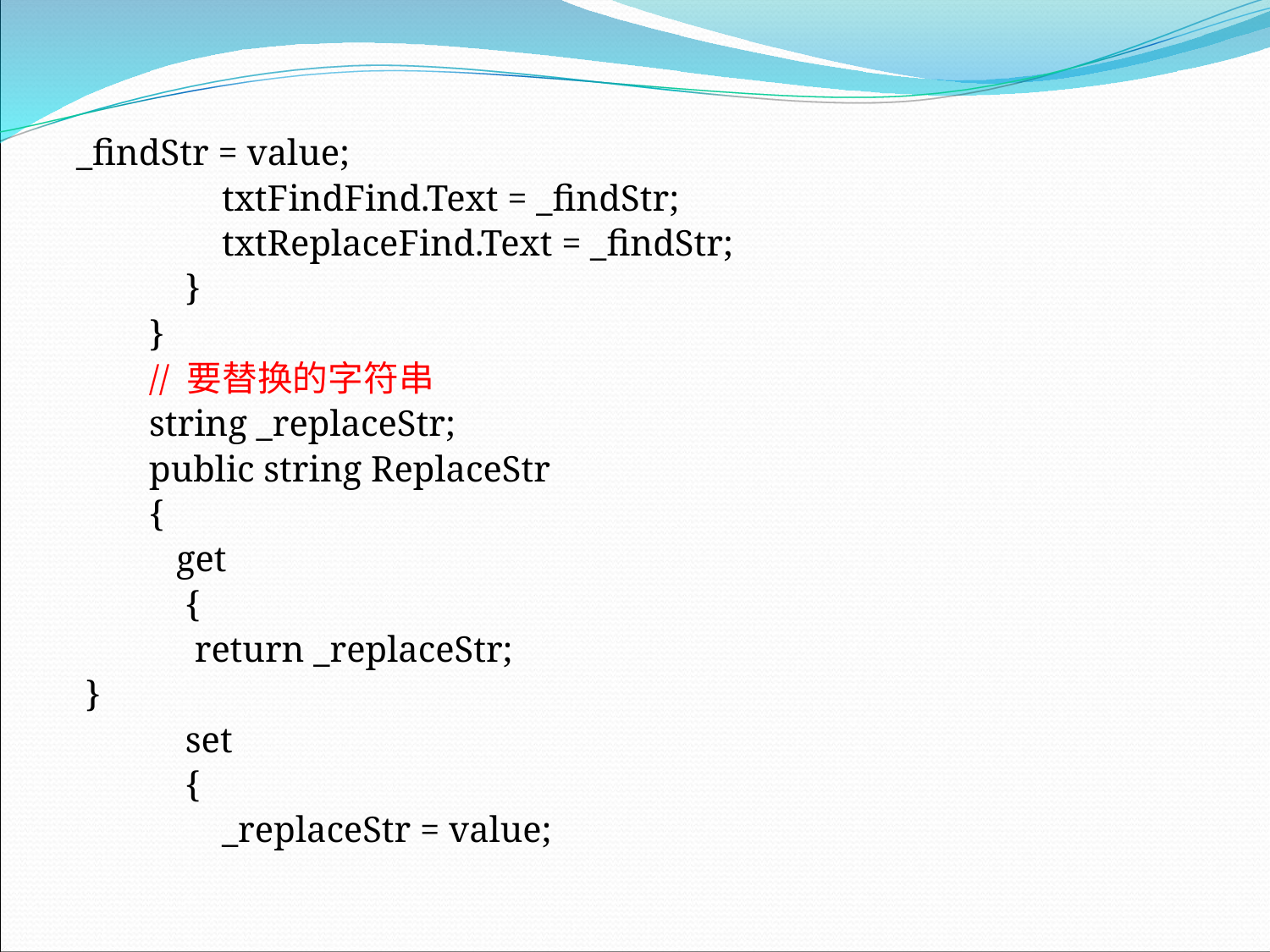

_findStr = value;
                txtFindFind.Text = _findStr;
                txtReplaceFind.Text = _findStr;
            }
        }
        // 要替换的字符串
        string _replaceStr;
        public string ReplaceStr
        {
           get
            {
             return _replaceStr;
 }
            set
            {
                _replaceStr = value;